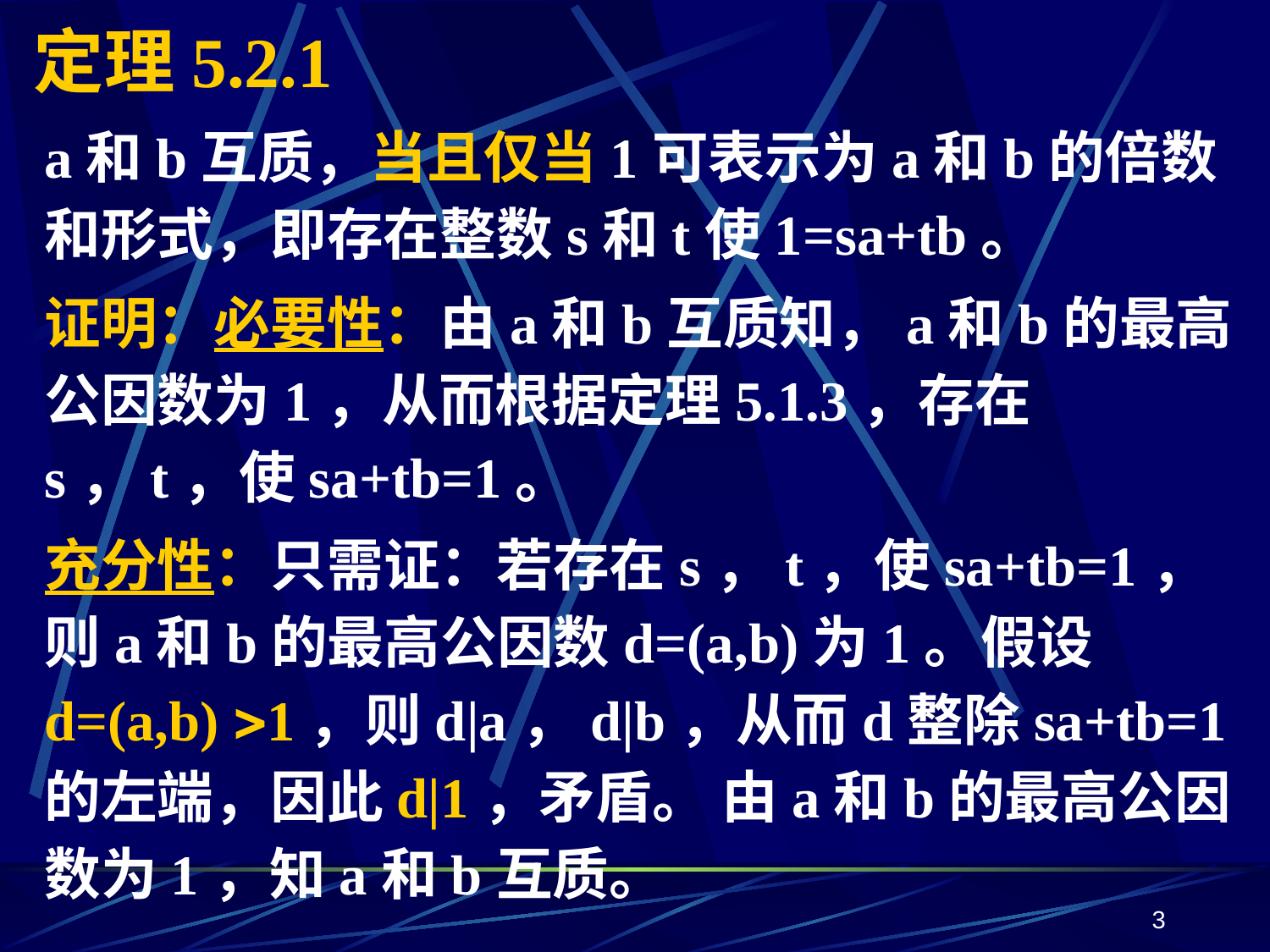

# 定理5.2.1
a和b互质，当且仅当1可表示为a和b的倍数和形式，即存在整数s和t使1=sa+tb。
证明：必要性：由a和b互质知，a和b的最高公因数为1，从而根据定理5.1.3，存在s，t，使sa+tb=1。
充分性：只需证：若存在s，t，使sa+tb=1，则a和b的最高公因数d=(a,b)为1。假设d=(a,b) >1，则d|a，d|b，从而d整除sa+tb=1的左端，因此d|1，矛盾。 由a和b的最高公因数为1，知a和b互质。
3